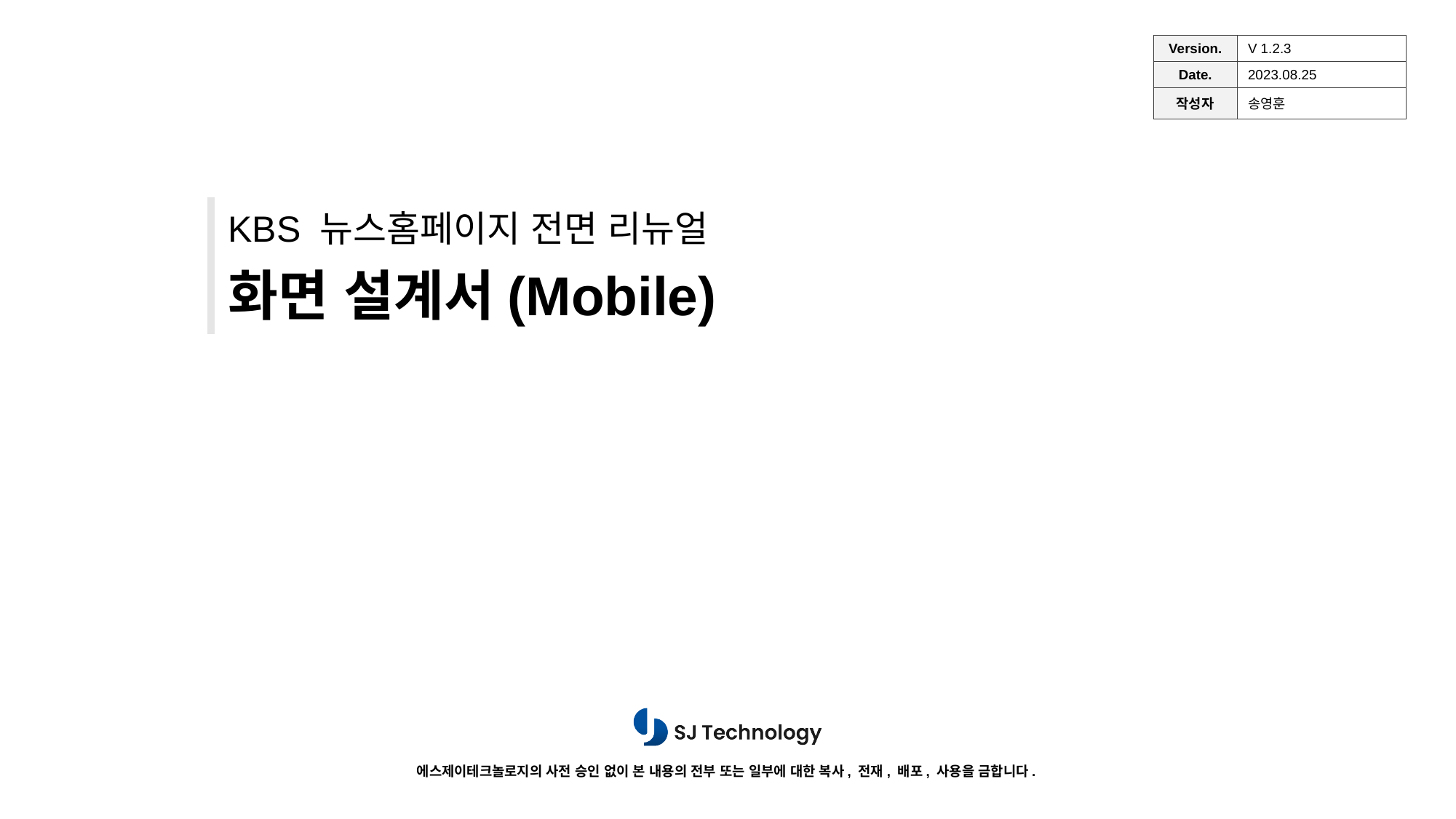

| Version. | V 1.2.3 |
| --- | --- |
| Date. | 2023.08.25 |
| 작성자 | 송영훈 |
KBS 뉴스홈페이지 전면 리뉴얼
# 화면 설계서(Mobile)